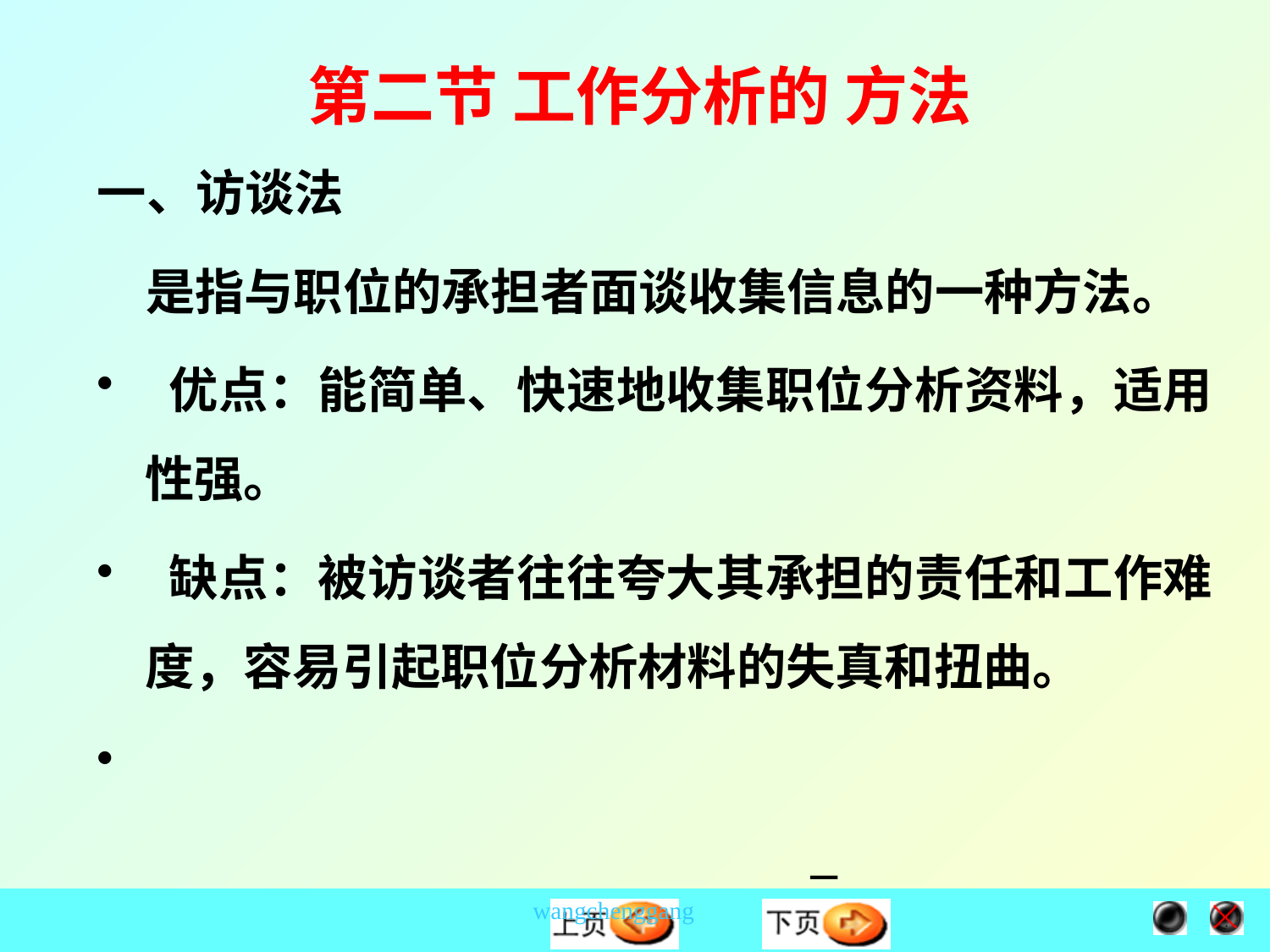

# 第二节 工作分析的 方法
一、访谈法
    是指与职位的承担者面谈收集信息的一种方法。
 优点：能简单、快速地收集职位分析资料，适用性强。
 缺点：被访谈者往往夸大其承担的责任和工作难度，容易引起职位分析材料的失真和扭曲。

wangchenggang